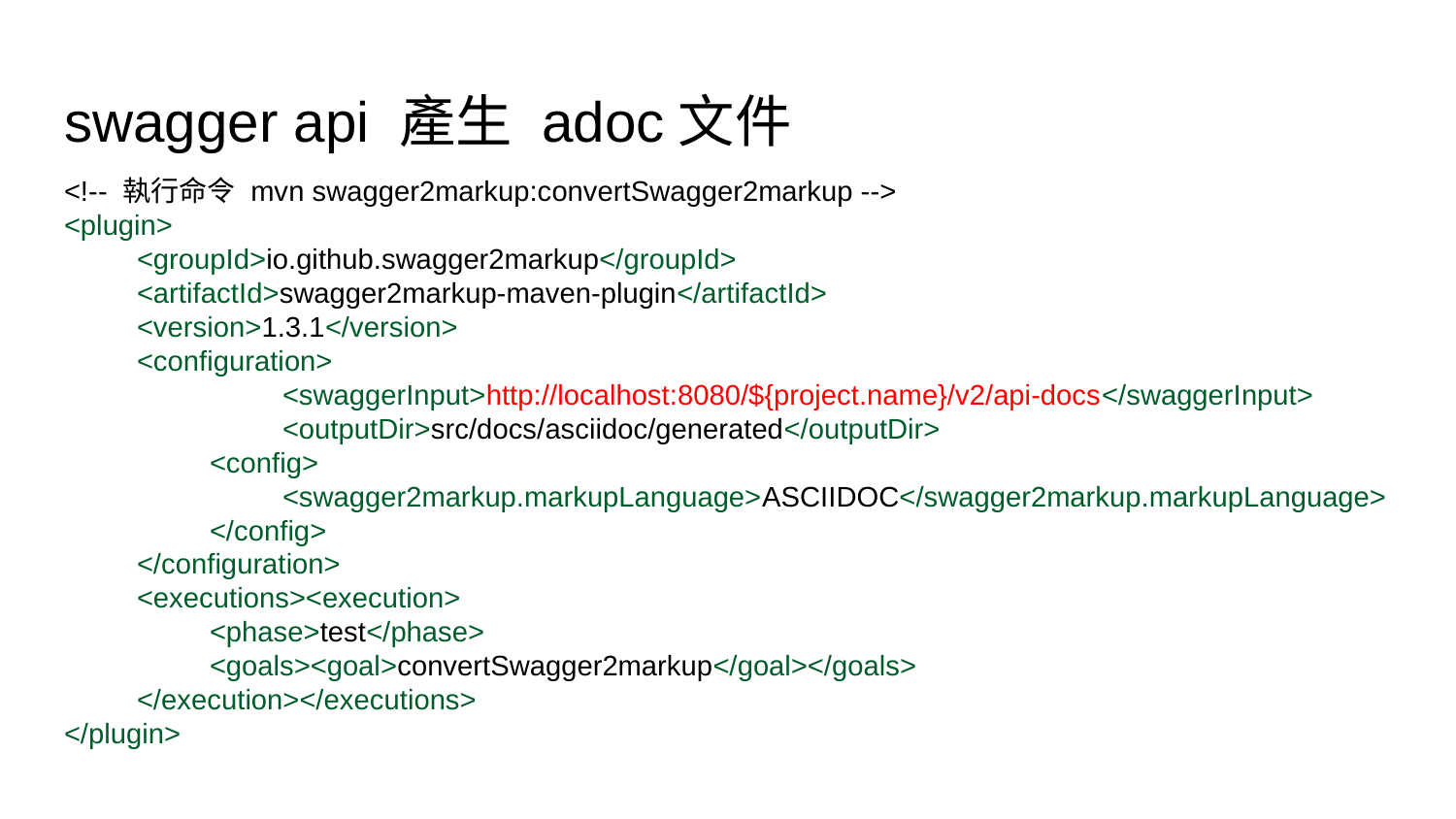

# swagger api 產生 adoc文件
<!-- 執行命令 mvn swagger2markup:convertSwagger2markup -->
<plugin>
<groupId>io.github.swagger2markup</groupId>
<artifactId>swagger2markup-maven-plugin</artifactId>
<version>1.3.1</version>
<configuration>
<swaggerInput>http://localhost:8080/${project.name}/v2/api-docs</swaggerInput>
<outputDir>src/docs/asciidoc/generated</outputDir>
<config>
<swagger2markup.markupLanguage>ASCIIDOC</swagger2markup.markupLanguage>
</config>
</configuration>
<executions><execution>
<phase>test</phase>
<goals><goal>convertSwagger2markup</goal></goals>
</execution></executions>
</plugin>